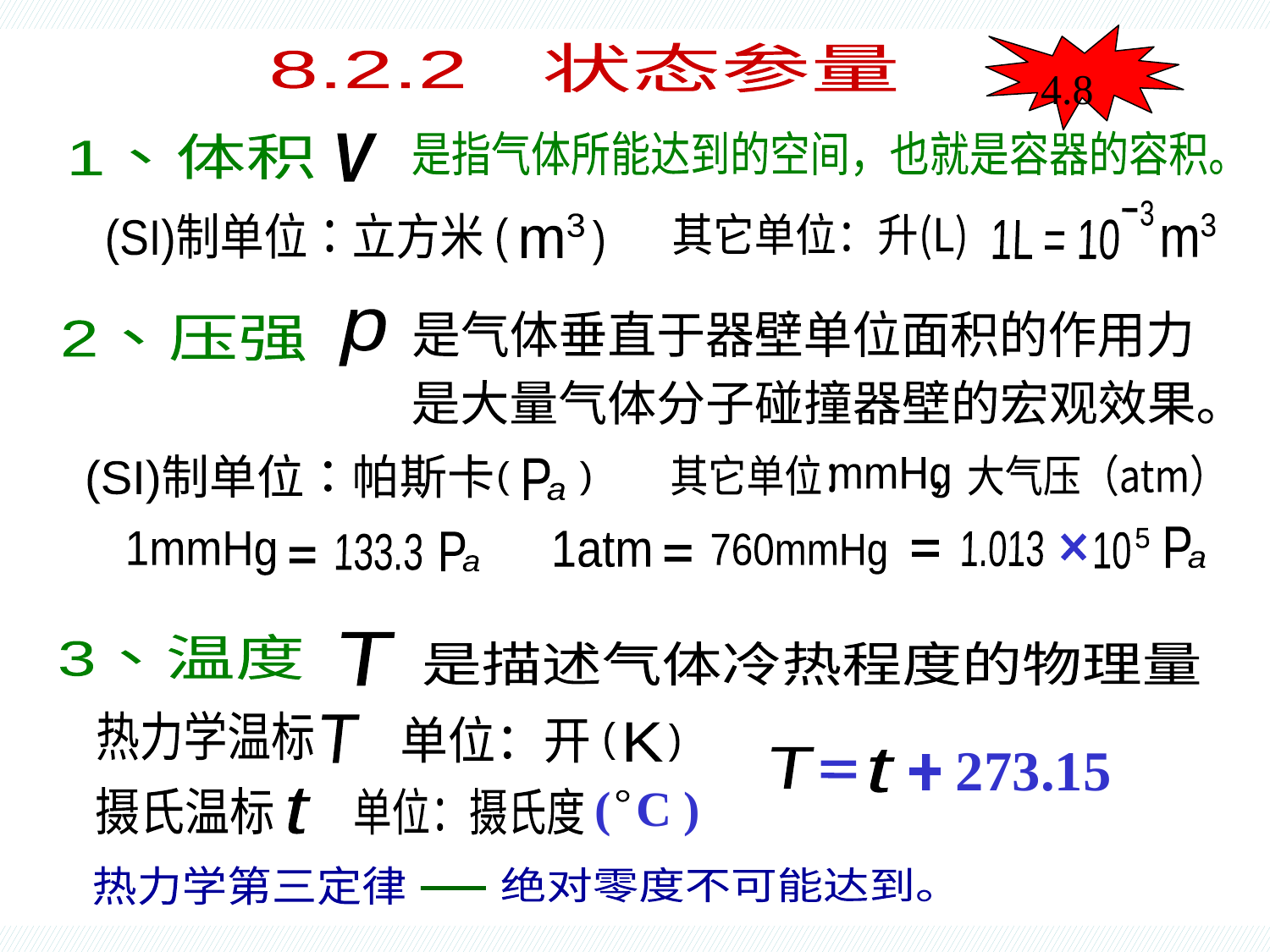

宏、微观量
4.8
8.2.2   状态参量
是指气体所能达到的空间，也就是容器的容积。
1、体积
V
3

3
m
1L = 10
(SI)制单位：立方米
其它单位：升(L)
3
(
)
m
p
是气体垂直于器壁单位面积的作用力
2、压强
是大量气体分子碰撞器壁的宏观效果。
(SI)制单位：帕斯卡
其它单位：        ，大气压（atm）
mmHg
P
)
(
a
P
a
5
1atm
1.013
10
760mmHg

=
=
1mmHg
P
a
133.3
=
T
3、温度
是描述气体冷热程度的物理量
热力学温标
T
单位：开
(
K
)
273.15
T
t

(  C )
。
摄氏温标
t
单位：摄氏度
热力学第三定律
绝对零度不可能达到。